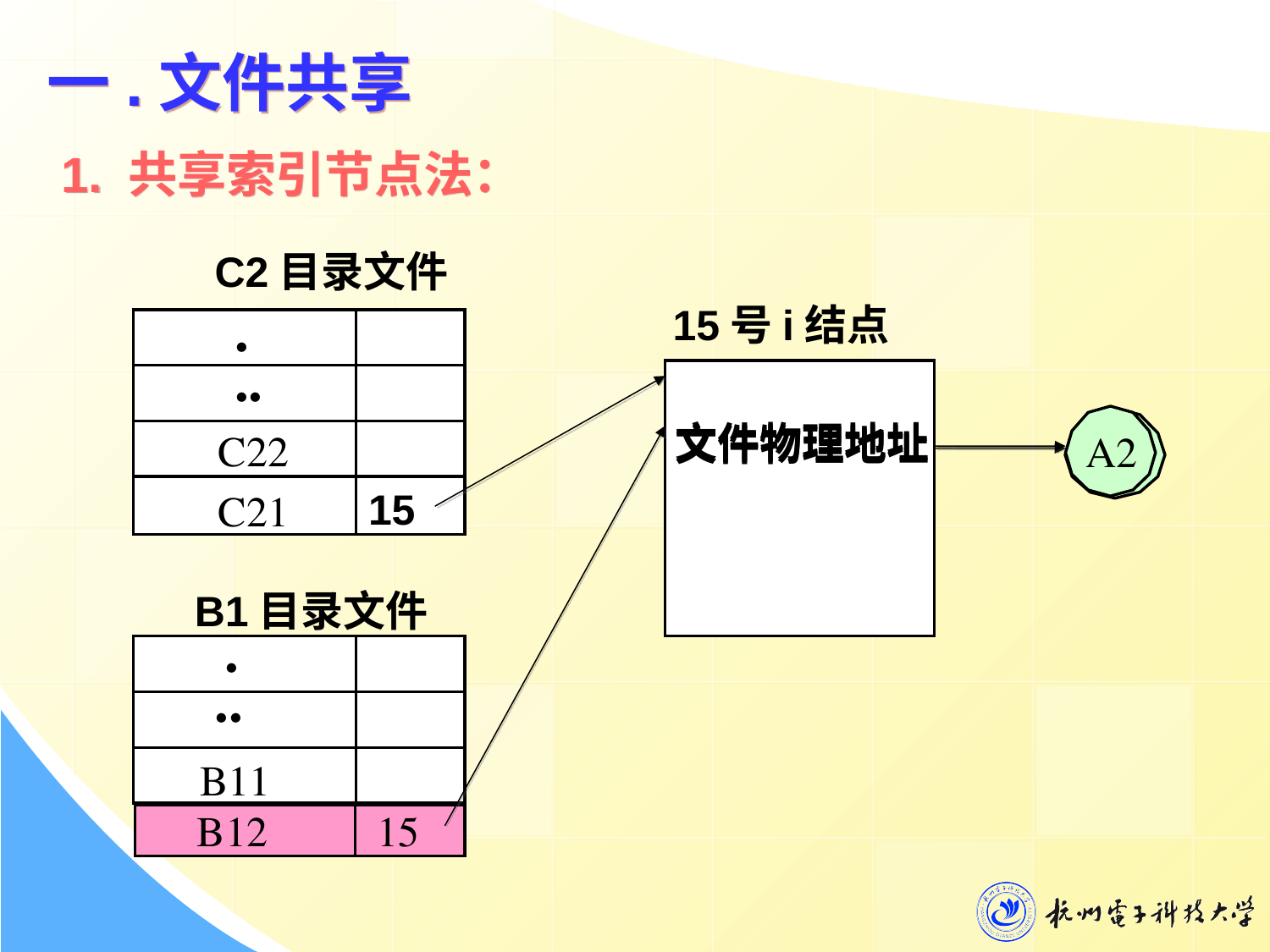

一.文件共享
 1. 共享索引节点法：
C2目录文件
.

..

C22
15号i结点

文件物理地址
文件物理地址
A2

C21

15
C21
B1目录文件
.

..

B11

B12

15